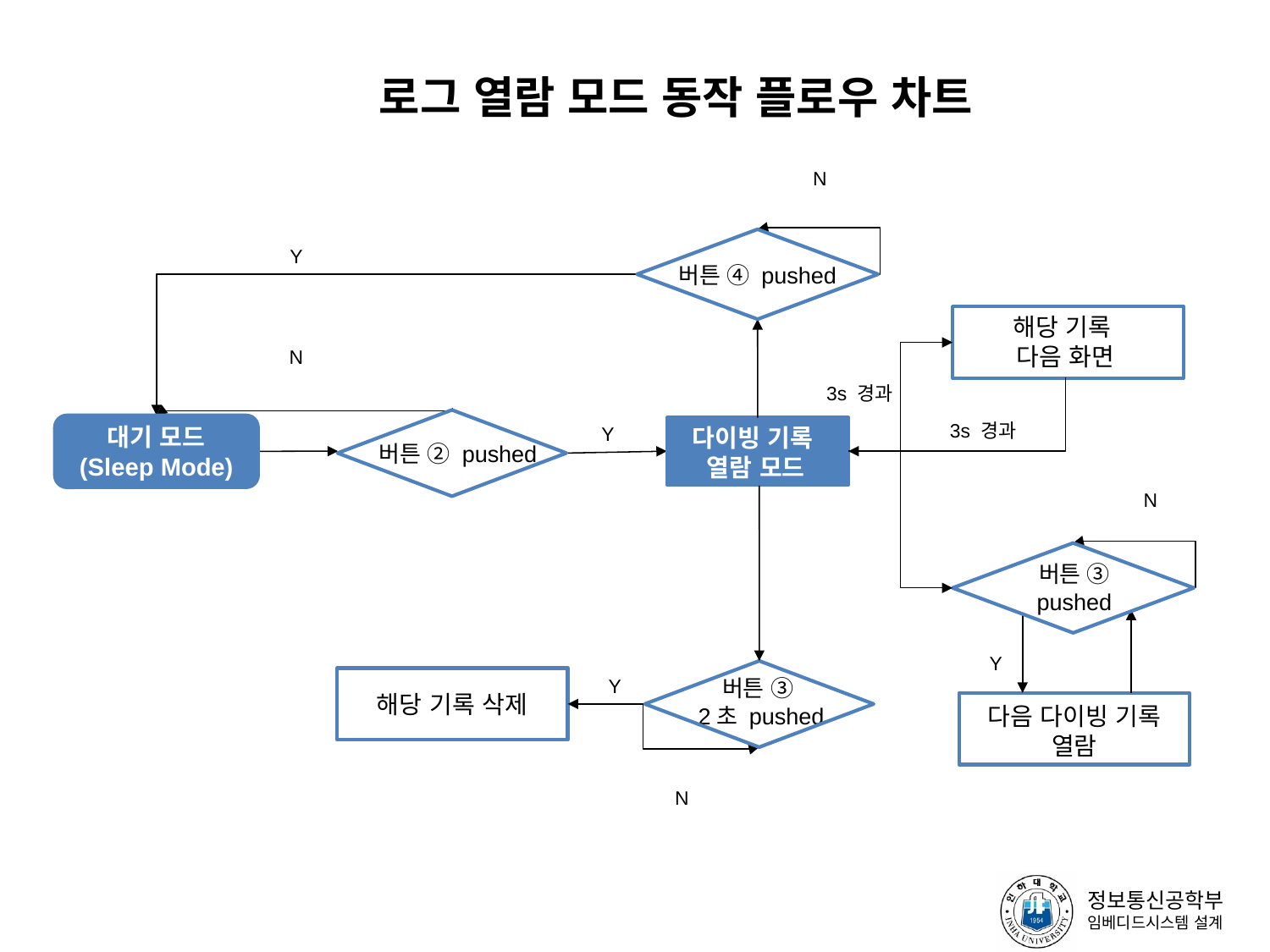

# 로그 열람 모드 동작 플로우 차트
N

Y
버튼 ④ pushed
해당 기록
다음 화면

N
3s 경과

3s 경과
대기 모드
(Sleep Mode)
Y
다이빙 기록
열람 모드

버튼 ② pushed
N

버튼 ③
pushed
Y

버튼 ③
2초 pushed
Y

해당 기록 삭제

다음 다이빙 기록 열람
N